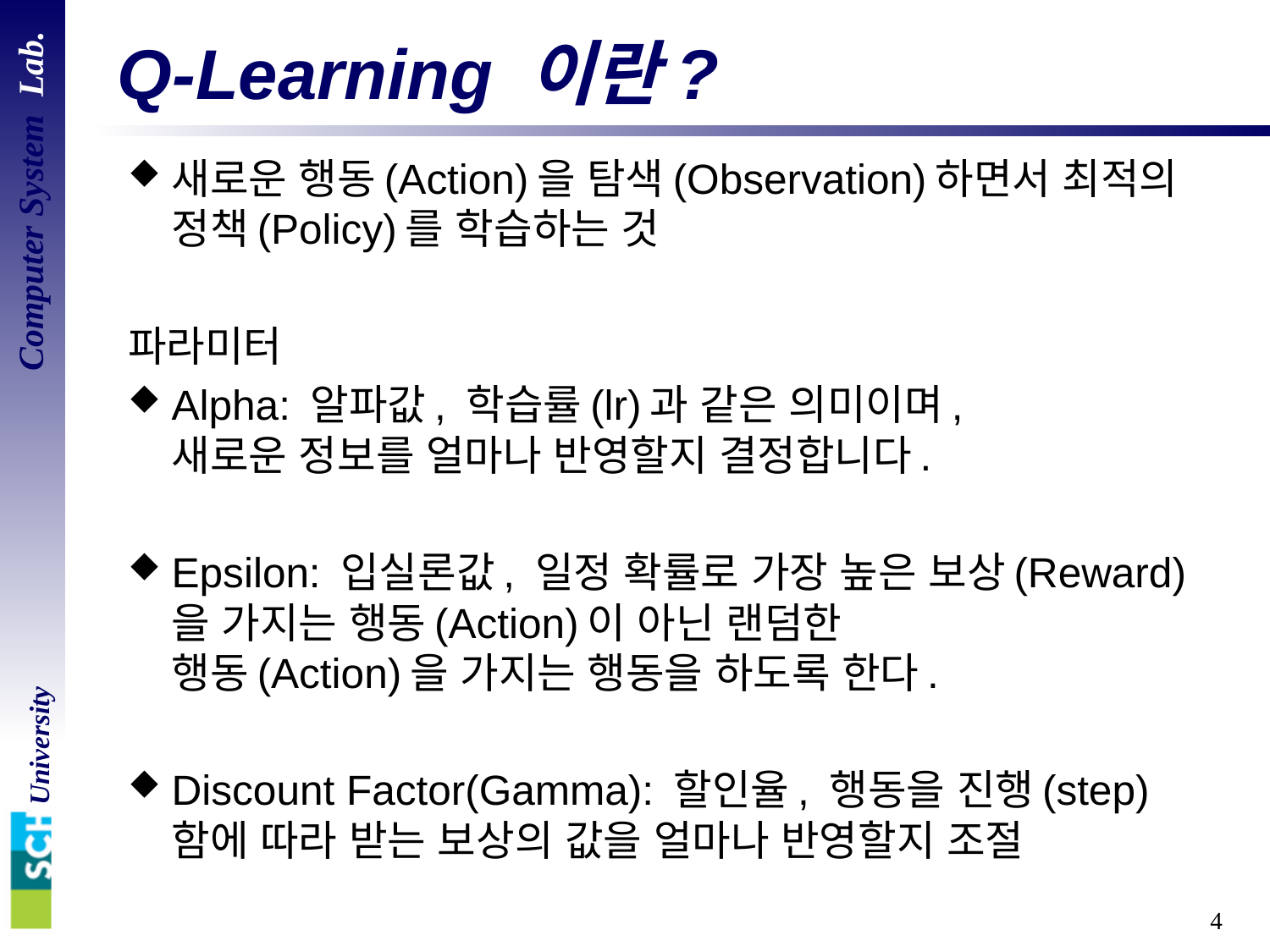

# Q-Learning 이란?
새로운 행동(Action)을 탐색(Observation)하면서 최적의 정책(Policy)를 학습하는 것

파라미터
Alpha: 알파값, 학습률(lr)과 같은 의미이며,
새로운 정보를 얼마나 반영할지 결정합니다.

Epsilon: 입실론값, 일정 확률로 가장 높은 보상(Reward)을 가지는 행동(Action)이 아닌 랜덤한
행동(Action)을 가지는 행동을 하도록 한다.

Discount Factor(Gamma): 할인율, 행동을 진행(step)함에 따라 받는 보상의 값을 얼마나 반영할지 조절